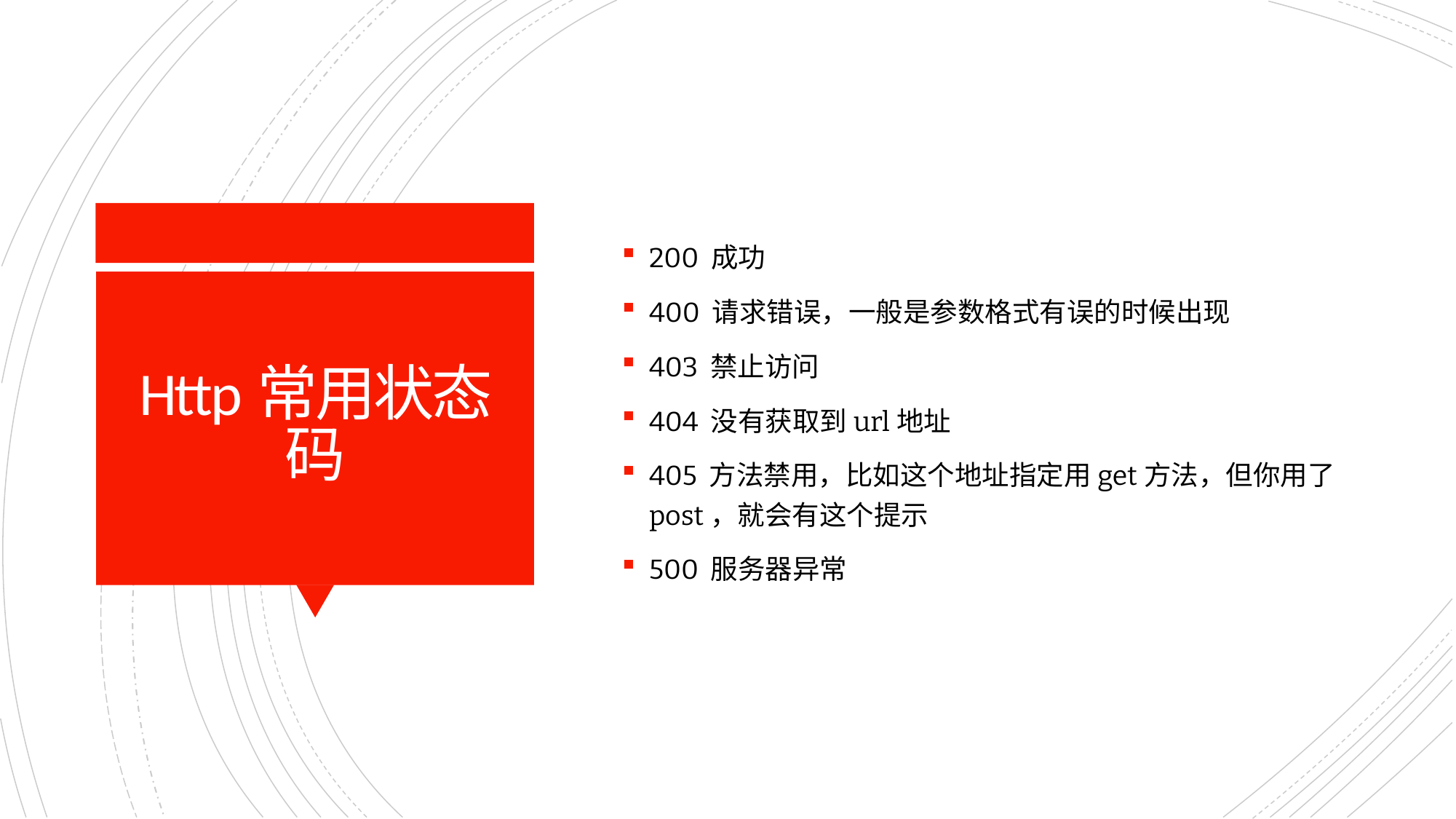

200 成功
400 请求错误，一般是参数格式有误的时候出现
403 禁止访问
404 没有获取到url地址
405 方法禁用，比如这个地址指定用get方法，但你用了post，就会有这个提示
500 服务器异常
# Http常用状态码